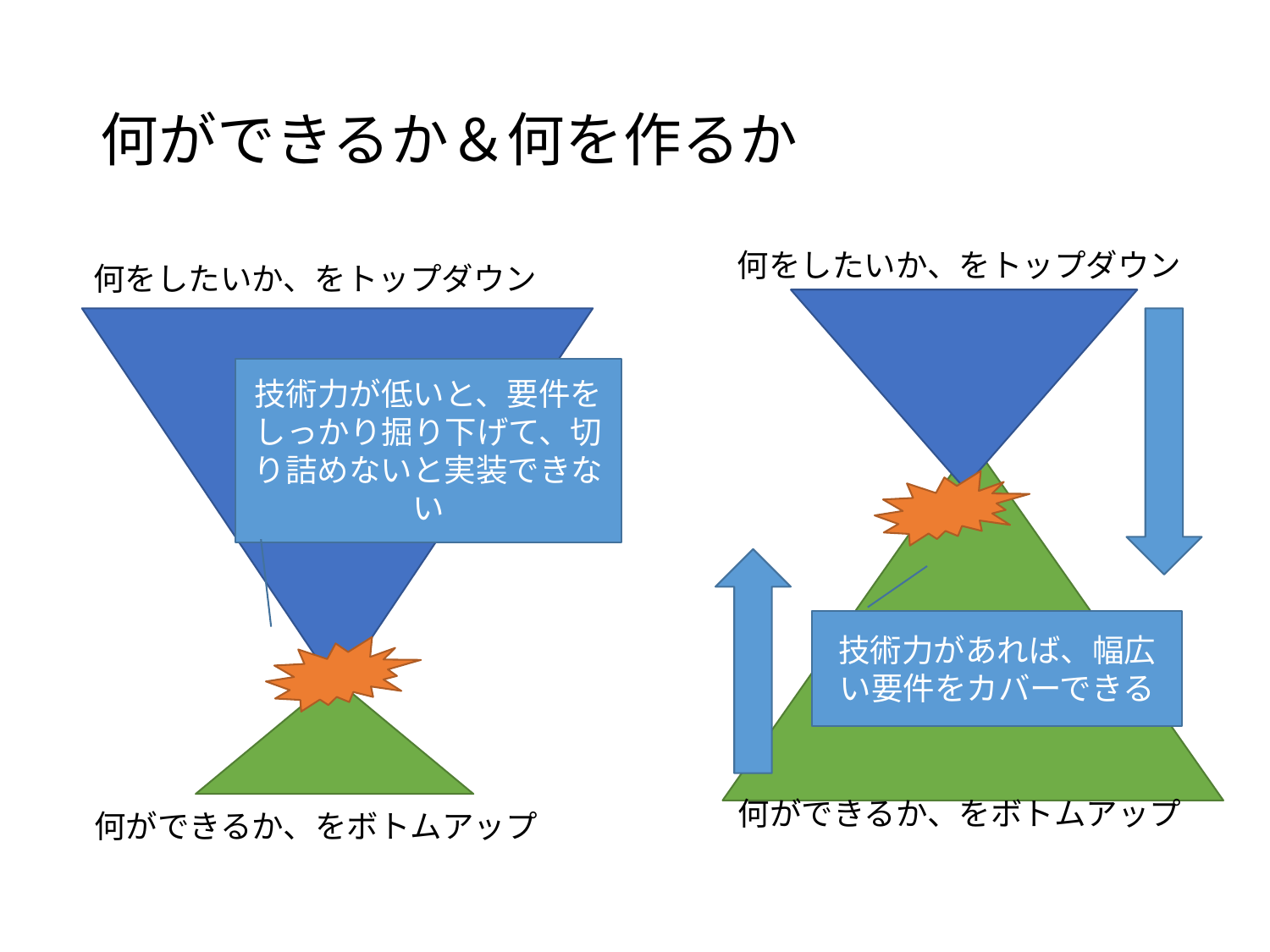

# 何ができるか＆何を作るか
何をしたいか、をトップダウン
何をしたいか、をトップダウン

技術力が低いと、要件をしっかり掘り下げて、切り詰めないと実装できない

技術力があれば、幅広い要件をカバーできる

何ができるか、をボトムアップ
何ができるか、をボトムアップ